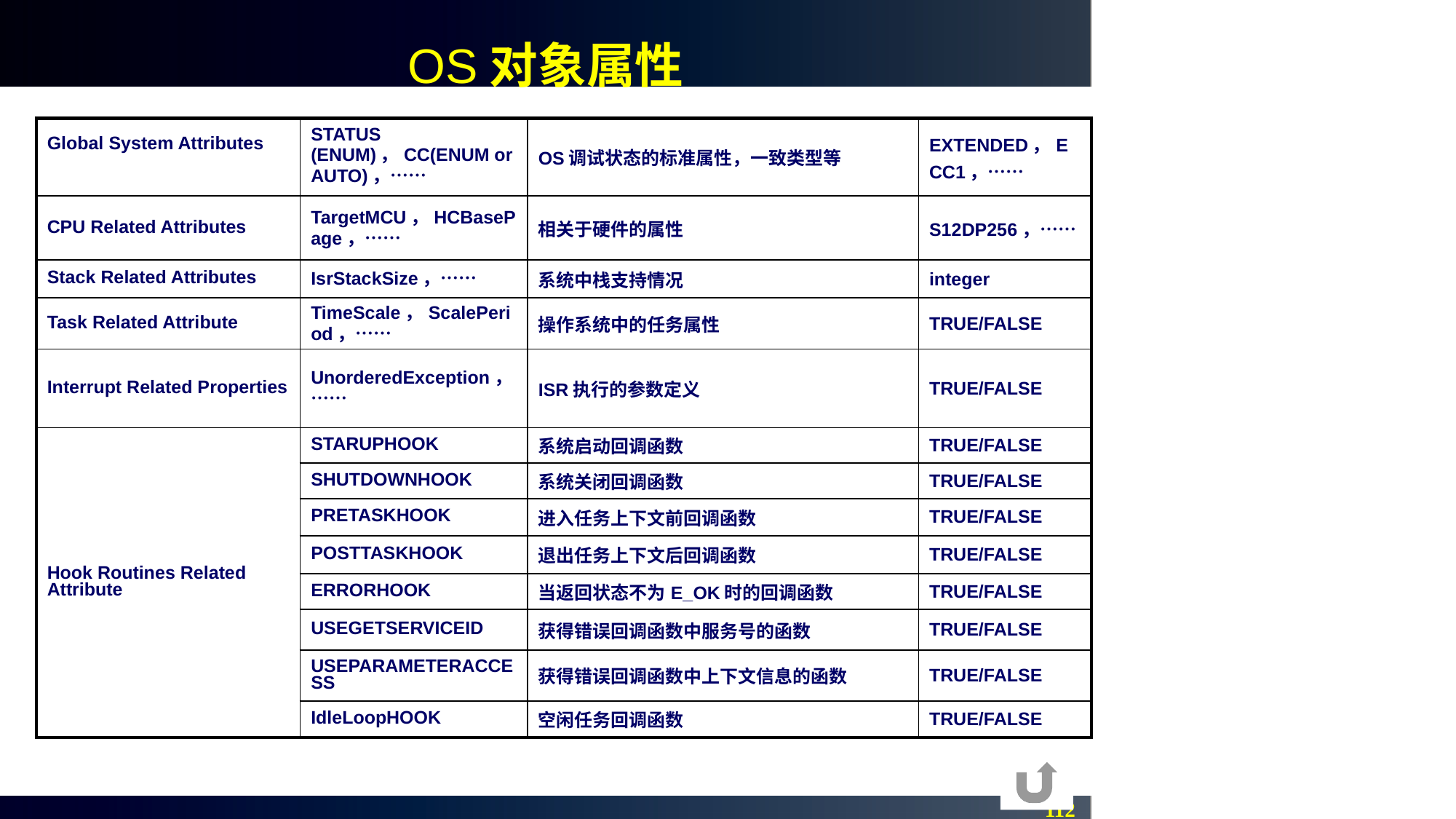

OS对象属性
| Global System Attributes | STATUS (ENUM)，CC(ENUM or AUTO)，…… | OS调试状态的标准属性，一致类型等 | EXTENDED，ECC1，…… |
| --- | --- | --- | --- |
| CPU Related Attributes | TargetMCU，HCBasePage，…… | 相关于硬件的属性 | S12DP256，…… |
| Stack Related Attributes | IsrStackSize，…… | 系统中栈支持情况 | integer |
| Task Related Attribute | TimeScale，ScalePeriod，…… | 操作系统中的任务属性 | TRUE/FALSE |
| Interrupt Related Properties | UnorderedException，…… | ISR执行的参数定义 | TRUE/FALSE |
| Hook Routines Related Attribute | STARUPHOOK | 系统启动回调函数 | TRUE/FALSE |
|  | SHUTDOWNHOOK | 系统关闭回调函数 | TRUE/FALSE |
|  | PRETASKHOOK | 进入任务上下文前回调函数 | TRUE/FALSE |
|  | POSTTASKHOOK | 退出任务上下文后回调函数 | TRUE/FALSE |
|  | ERRORHOOK | 当返回状态不为E\_OK时的回调函数 | TRUE/FALSE |
|  | USEGETSERVICEID | 获得错误回调函数中服务号的函数 | TRUE/FALSE |
|  | USEPARAMETERACCESS | 获得错误回调函数中上下文信息的函数 | TRUE/FALSE |
|  | IdleLoopHOOK | 空闲任务回调函数 | TRUE/FALSE |